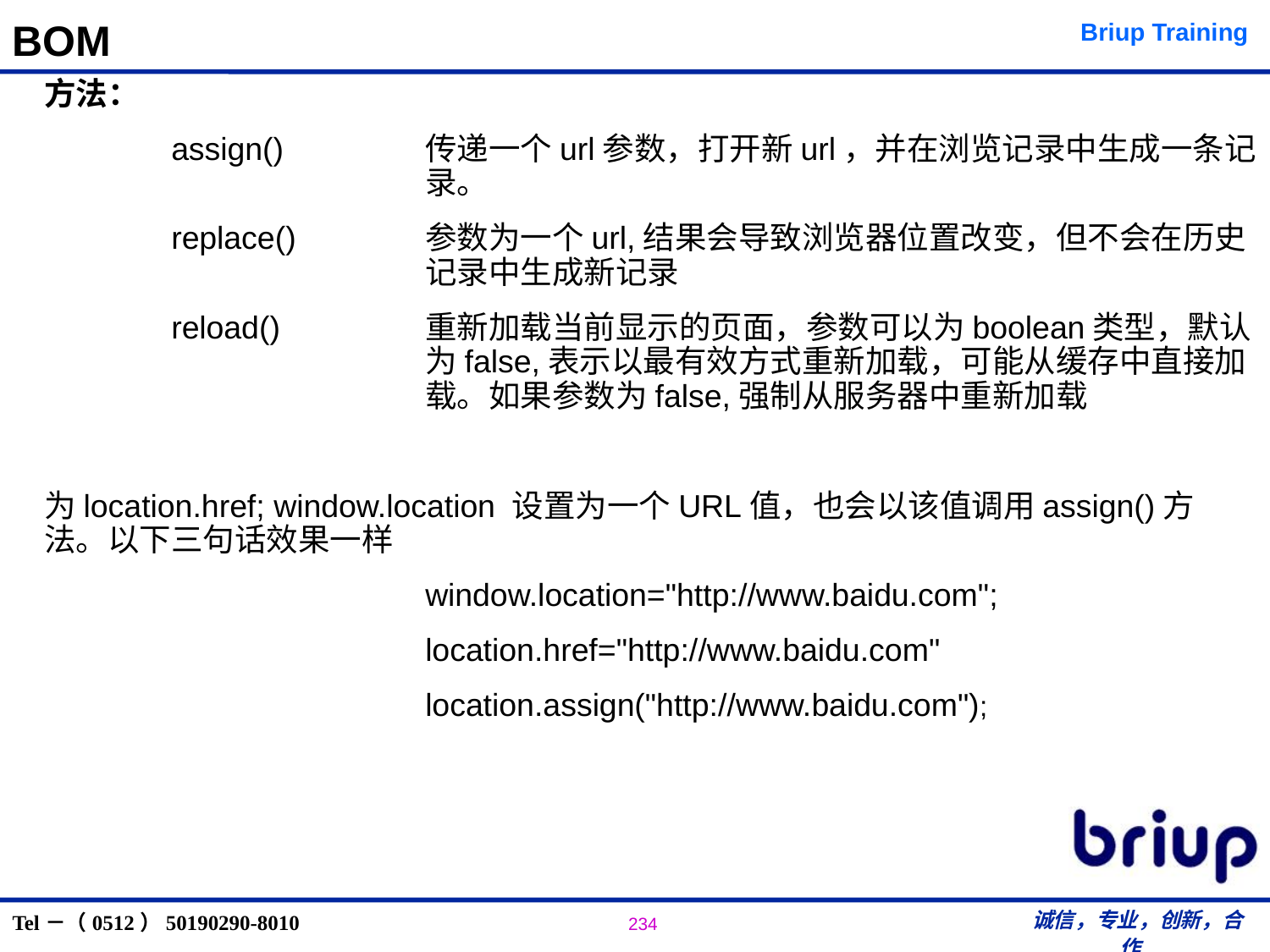

# BOM
方法：
	assign()		传递一个url参数，打开新url，并在浏览记录中生成一条记			录。
	replace() 	参数为一个url,结果会导致浏览器位置改变，但不会在历史			记录中生成新记录
      	reload()		重新加载当前显示的页面，参数可以为boolean类型，默认			为false,表示以最有效方式重新加载，可能从缓存中直接加			载。如果参数为false,强制从服务器中重新加载

为location.href; window.location 设置为一个URL值，也会以该值调用assign()方法。以下三句话效果一样
			window.location="http://www.baidu.com";
			location.href="http://www.baidu.com"
			location.assign("http://www.baidu.com");